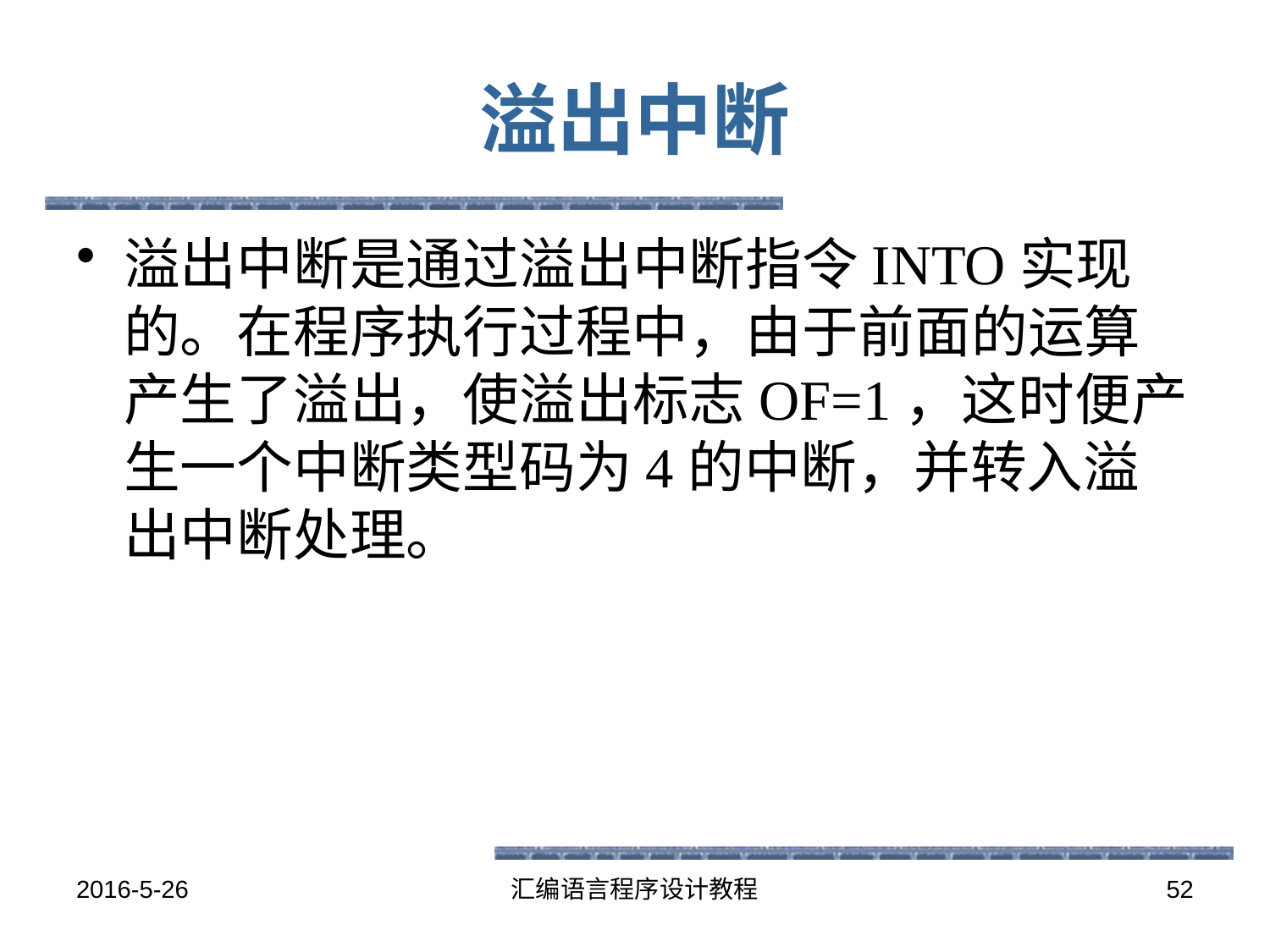

# 溢出中断
溢出中断是通过溢出中断指令INTO实现的。在程序执行过程中，由于前面的运算产生了溢出，使溢出标志OF=1，这时便产生一个中断类型码为4的中断，并转入溢出中断处理。
2016-5-26
汇编语言程序设计教程
52